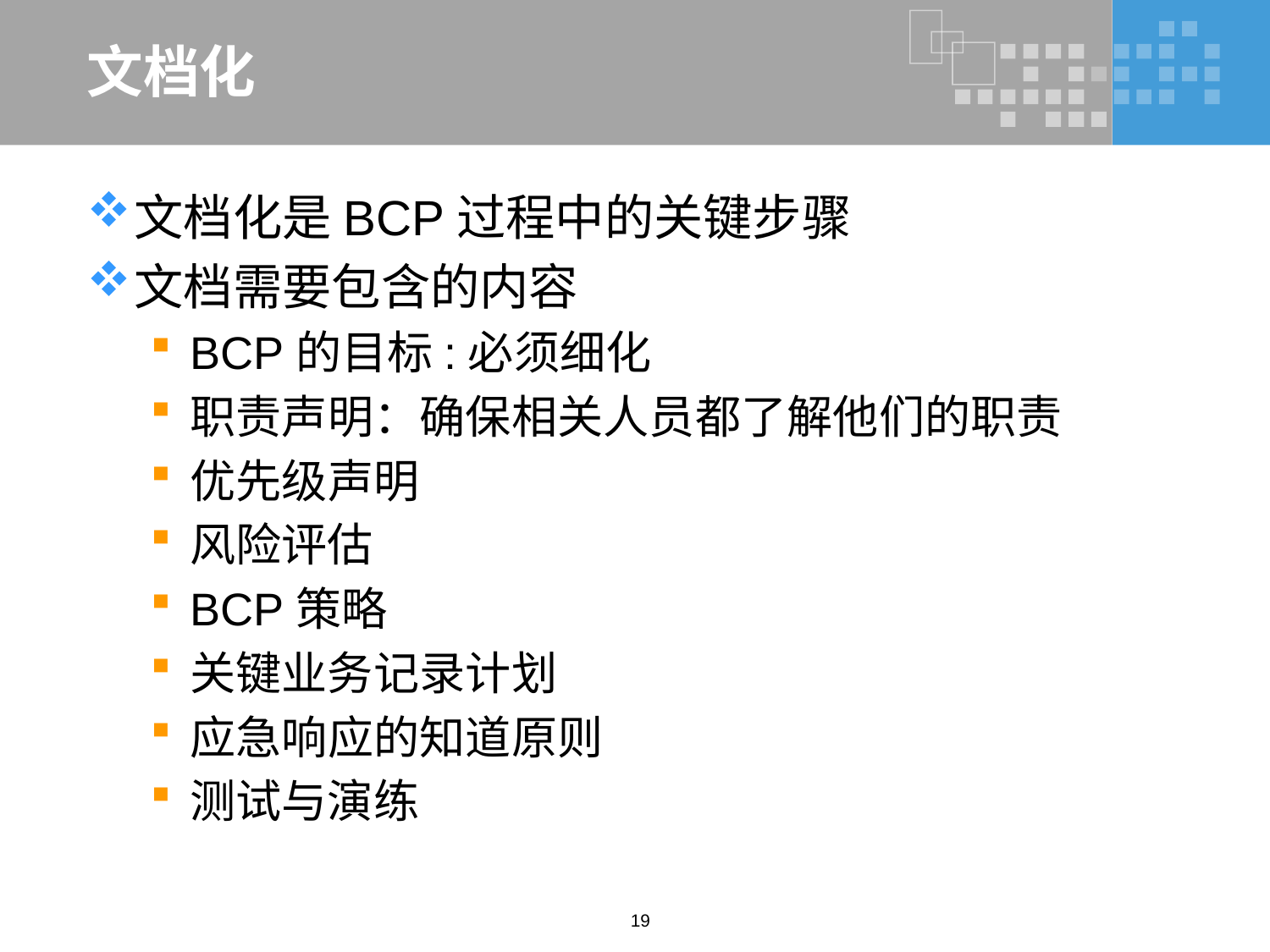

# 文档化
文档化是BCP过程中的关键步骤
文档需要包含的内容
BCP的目标:必须细化
职责声明：确保相关人员都了解他们的职责
优先级声明
风险评估
BCP策略
关键业务记录计划
应急响应的知道原则
测试与演练

19